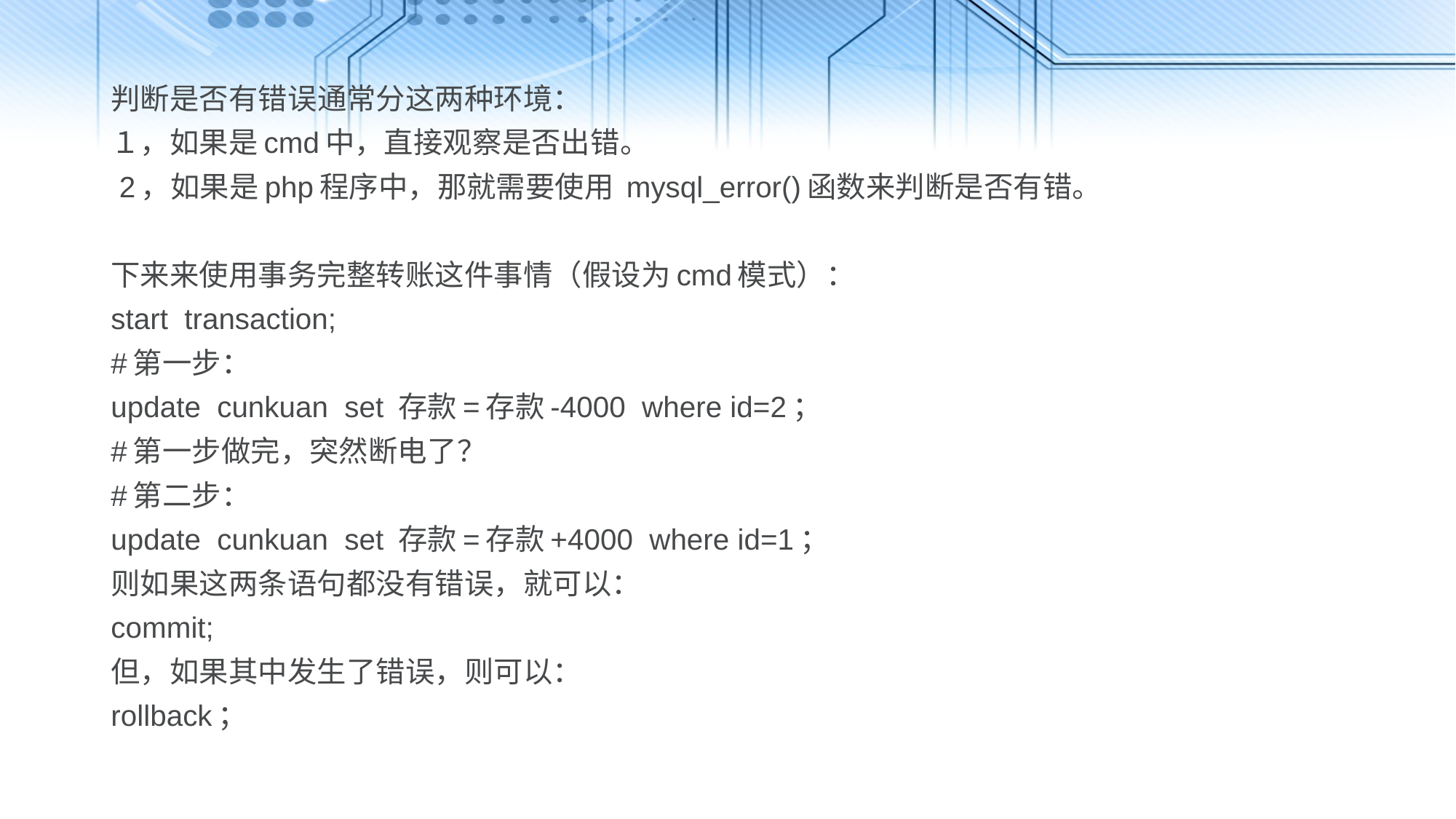

判断是否有错误通常分这两种环境：
１，如果是cmd中，直接观察是否出错。
 2，如果是php程序中，那就需要使用 mysql_error()函数来判断是否有错。

下来来使用事务完整转账这件事情（假设为cmd模式）：
start  transaction;
#第一步：
update  cunkuan  set 存款=存款-4000  where id=2；
#第一步做完，突然断电了？
#第二步：
update  cunkuan  set 存款=存款+4000  where id=1；
则如果这两条语句都没有错误，就可以：
commit;
但，如果其中发生了错误，则可以：
rollback；